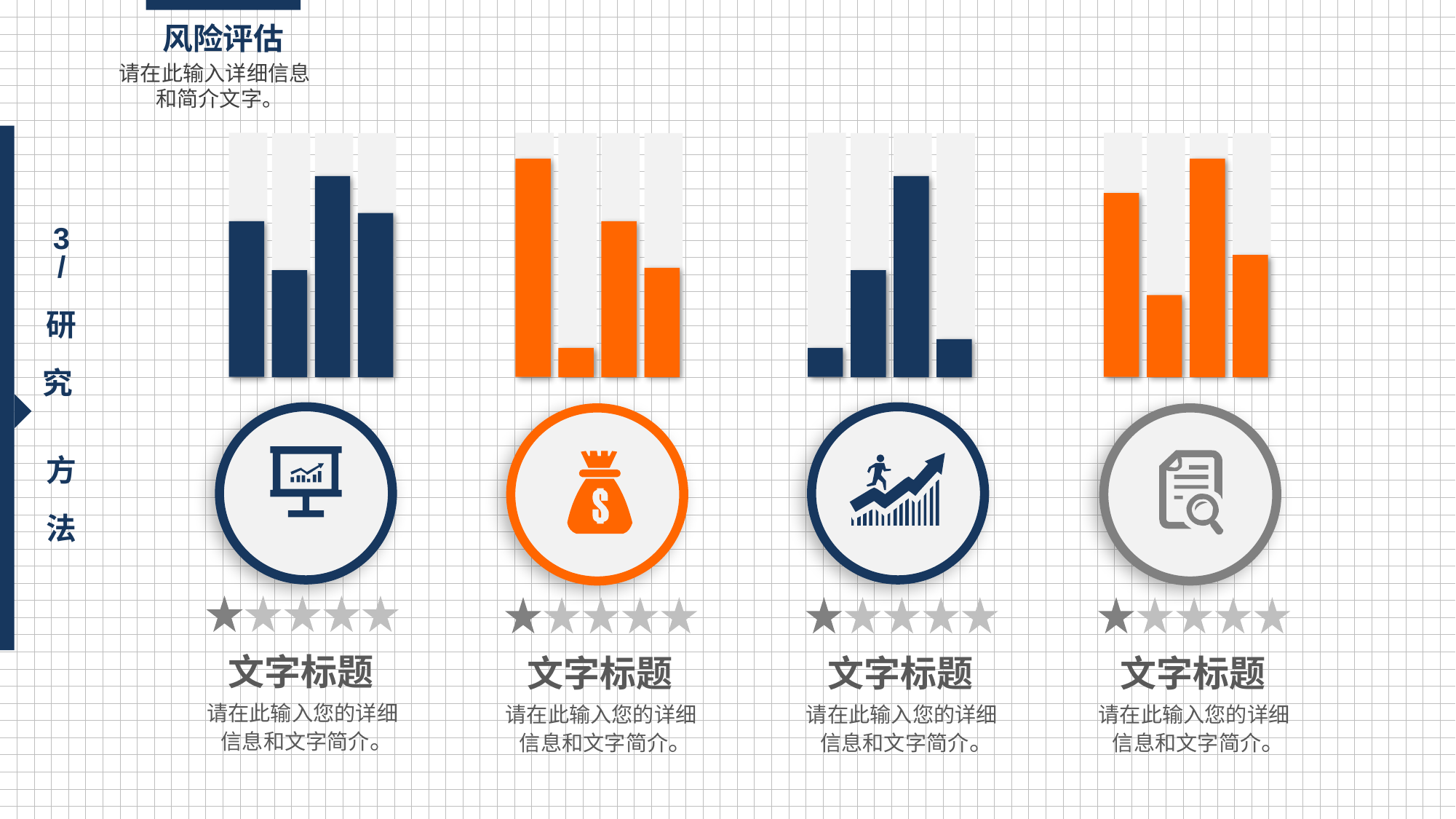

风险评估
请在此输入详细信息   和简介文字。

3
/

研

究

方

法

文字标题
请在此输入您的详细
 信息和文字简介。

文字标题
请在此输入您的详细
 信息和文字简介。

文字标题
请在此输入您的详细
 信息和文字简介。

文字标题
请在此输入您的详细
 信息和文字简介。